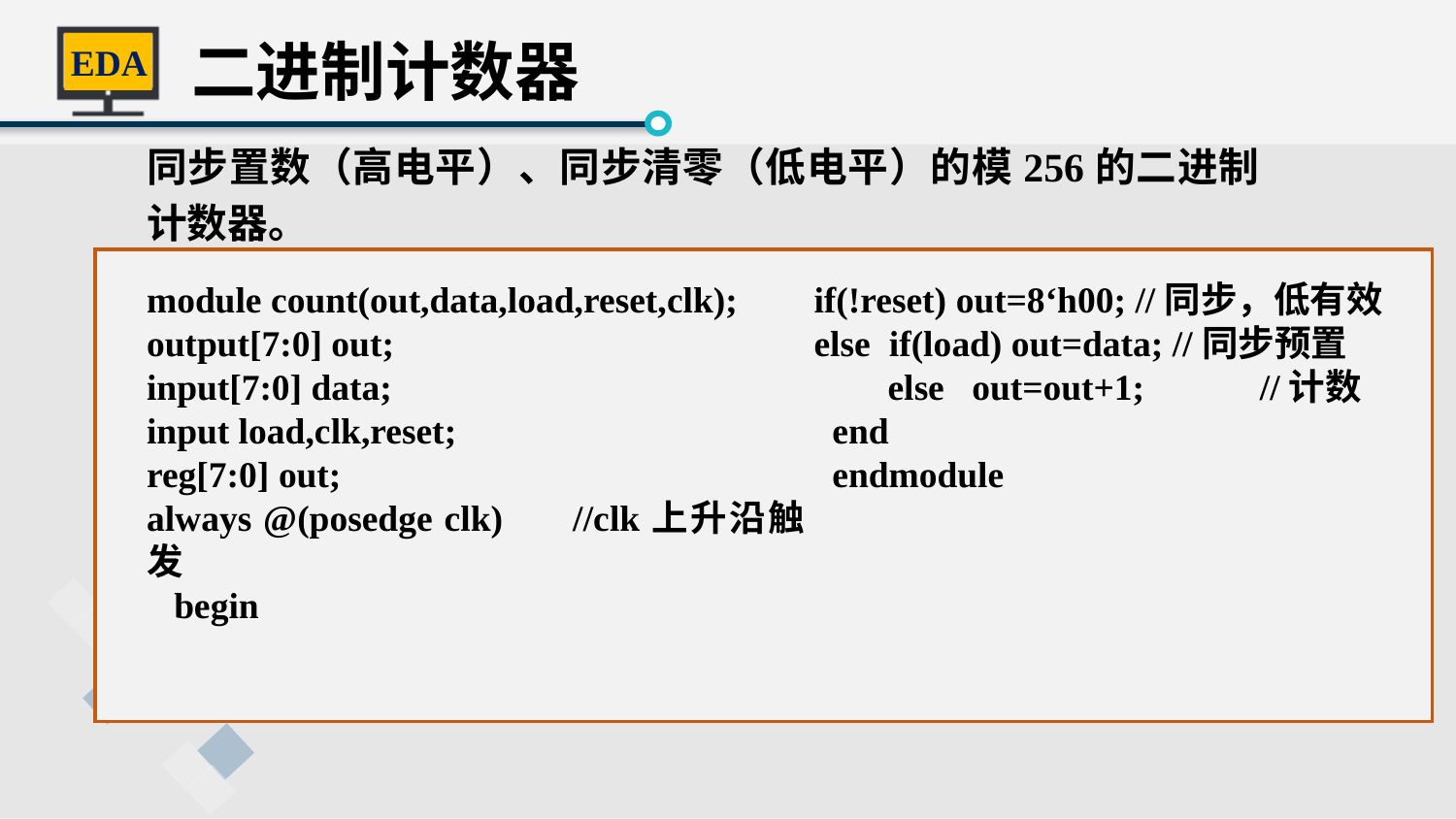

二进制计数器
同步置数（高电平）、同步清零（低电平）的模256的二进制计数器。

module count(out,data,load,reset,clk);
output[7:0] out;
input[7:0] data;
input load,clk,reset;
reg[7:0] out;
always @(posedge clk)      //clk上升沿触发
   begin

 if(!reset) out=8‘h00; //同步，低有效
 else  if(load) out=data; //同步预置
         else   out=out+1;	  //计数
   end
   endmodule